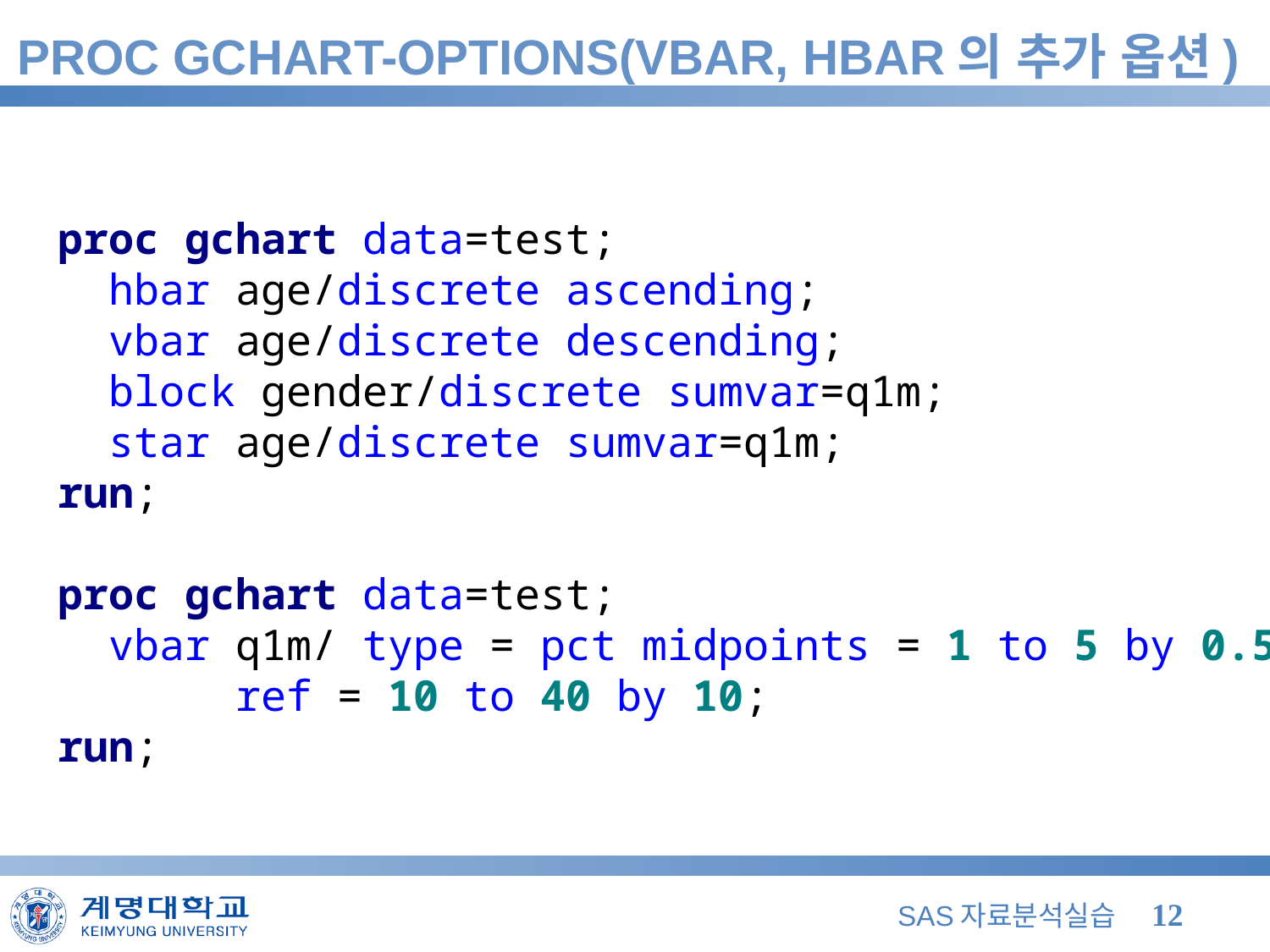

# PROC GCHART-OPTIONS(VBAR, HBAR의 추가 옵션)

proc gchart data=test;
  hbar age/discrete ascending;
  vbar age/discrete descending;
  block gender/discrete sumvar=q1m;
  star age/discrete sumvar=q1m;
run;

proc gchart data=test;
  vbar q1m/ type = pct midpoints = 1 to 5 by 0.5
       ref = 10 to 40 by 10;
run;